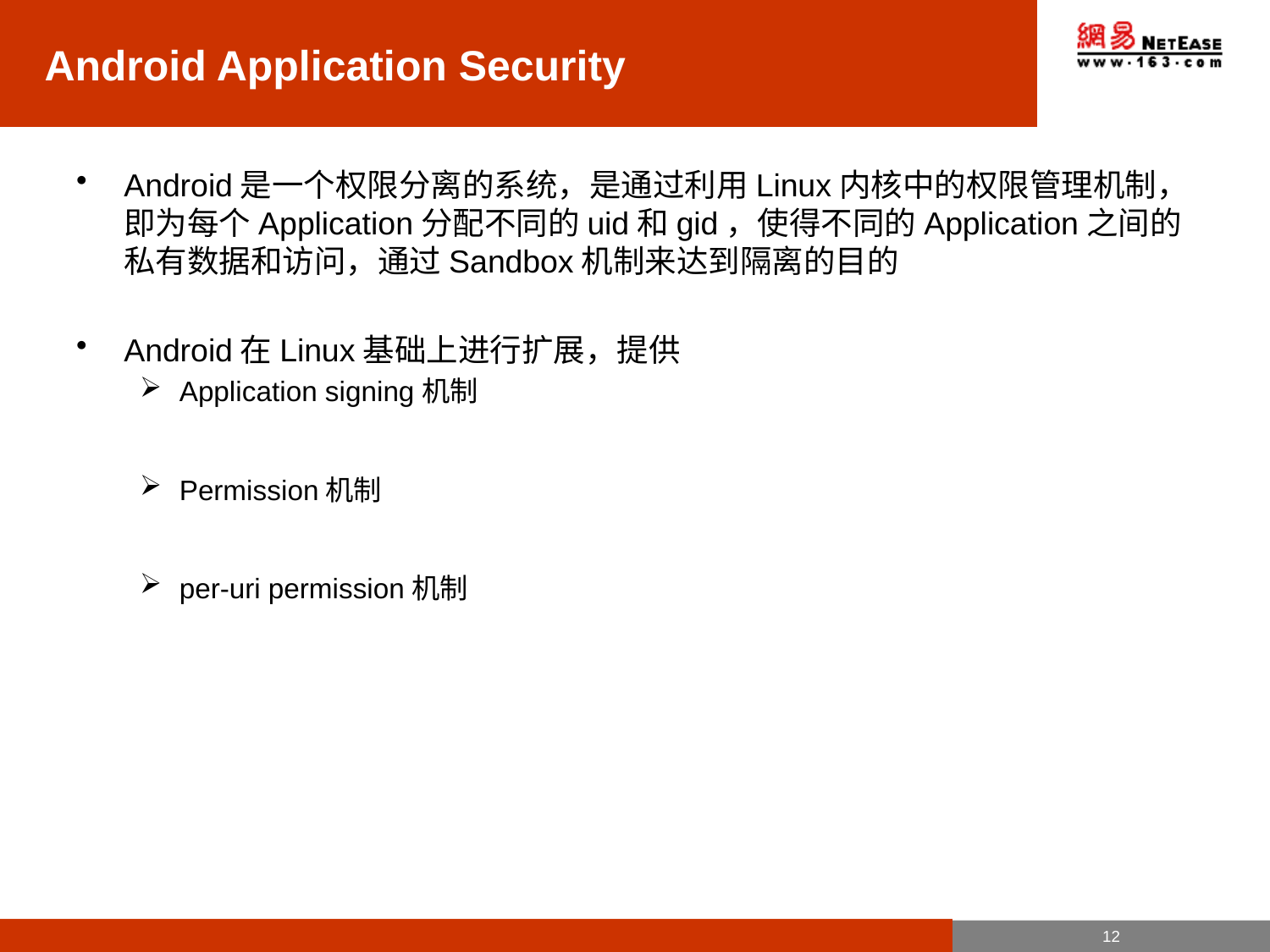

# Android Application Security
Android是一个权限分离的系统，是通过利用Linux内核中的权限管理机制，即为每个Application分配不同的uid和gid，使得不同的Application之间的私有数据和访问，通过Sandbox机制来达到隔离的目的

Android在Linux基础上进行扩展，提供
Application signing机制

Permission机制

per-uri permission机制

12